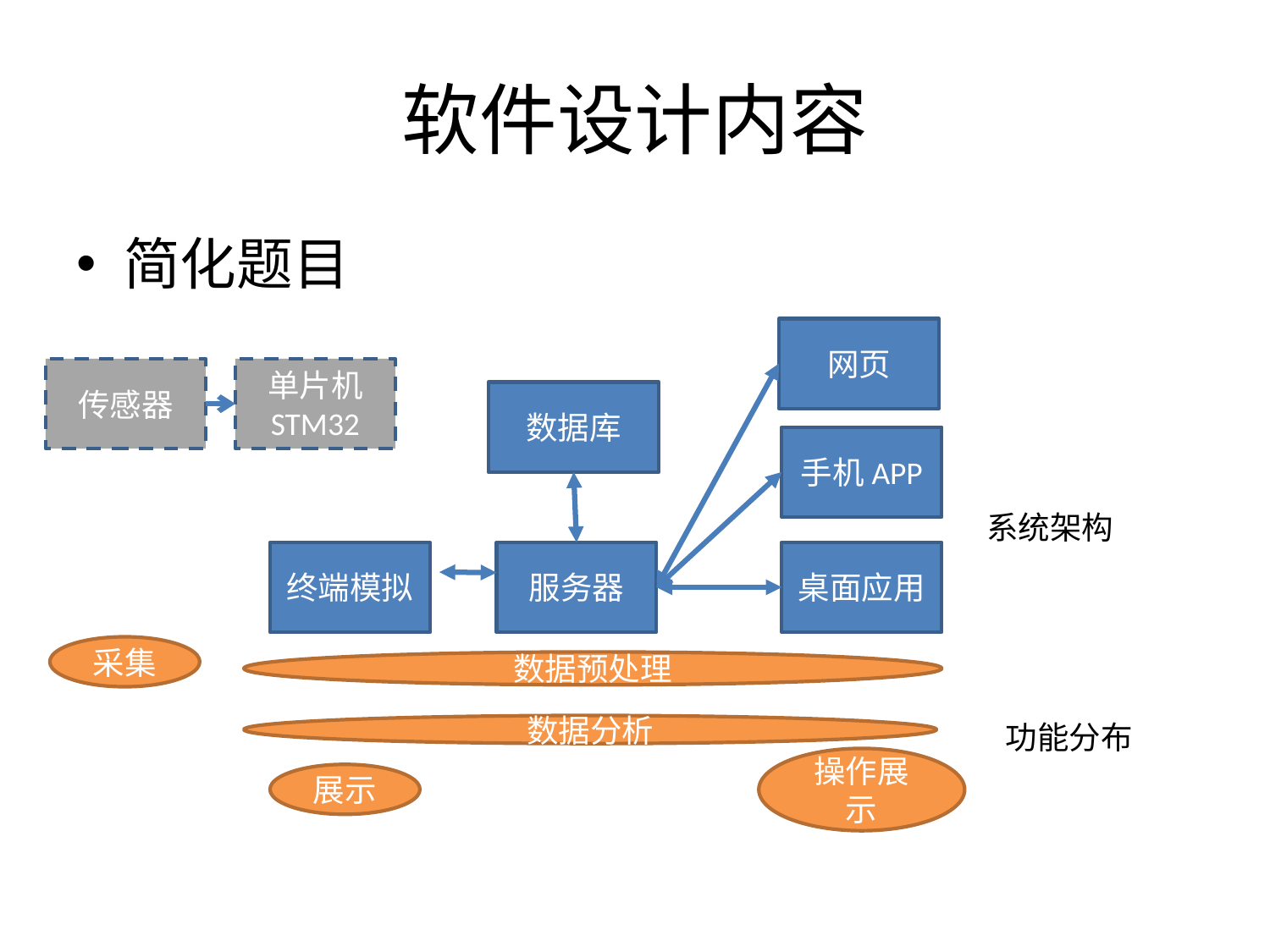

# 软件设计内容
简化题目
网页
传感器
单片机
STM32
数据库
手机APP
系统架构
终端模拟
服务器
桌面应用
采集
数据预处理
功能分布
数据分析
操作展示
展示